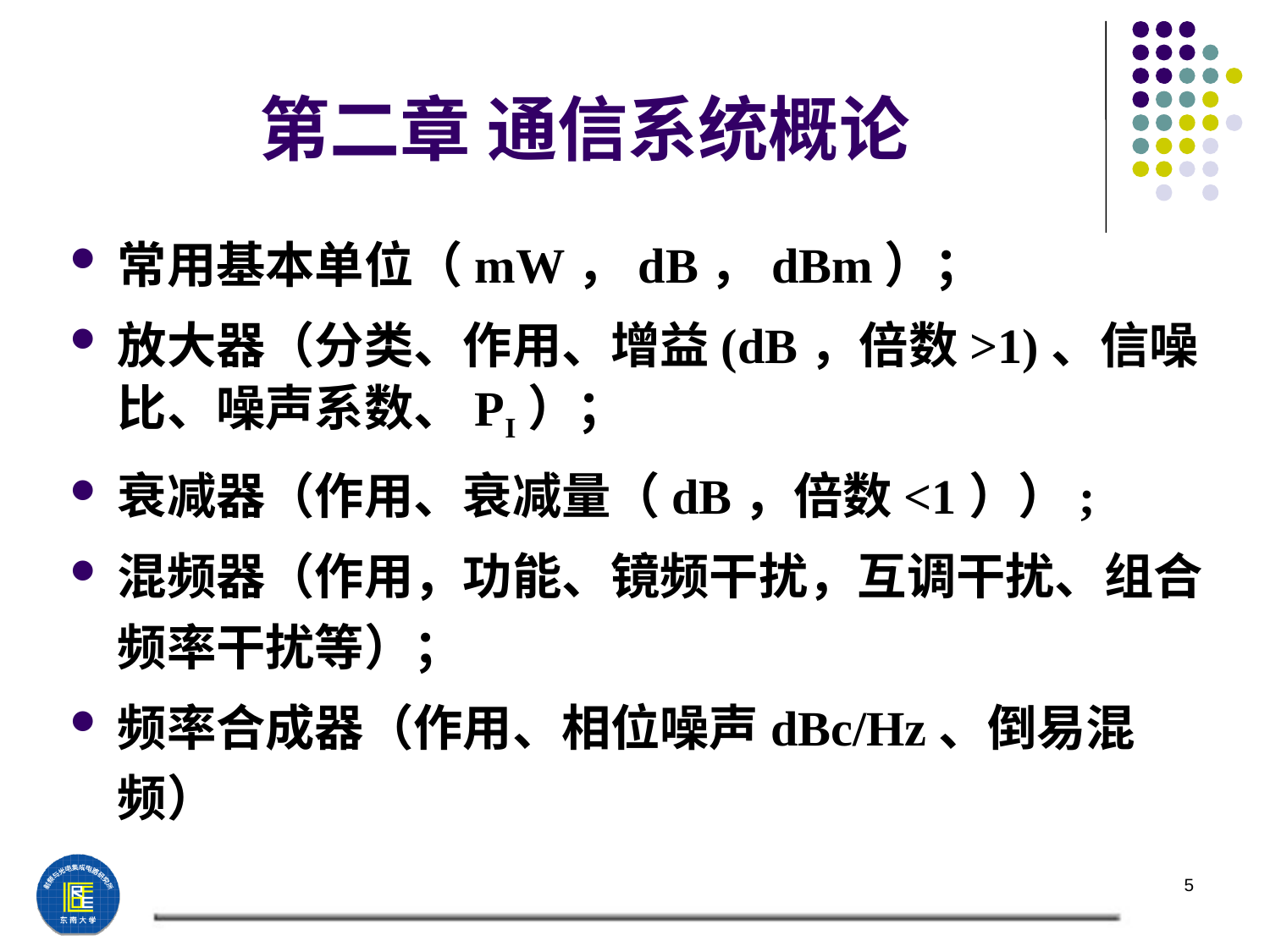

# 第二章 通信系统概论
常用基本单位（mW，dB，dBm）；
放大器（分类、作用、增益(dB，倍数>1)、信噪比、噪声系数、PI）；
衰减器（作用、衰减量（dB，倍数<1））;
混频器（作用，功能、镜频干扰，互调干扰、组合频率干扰等）；
频率合成器（作用、相位噪声dBc/Hz、倒易混频）

5